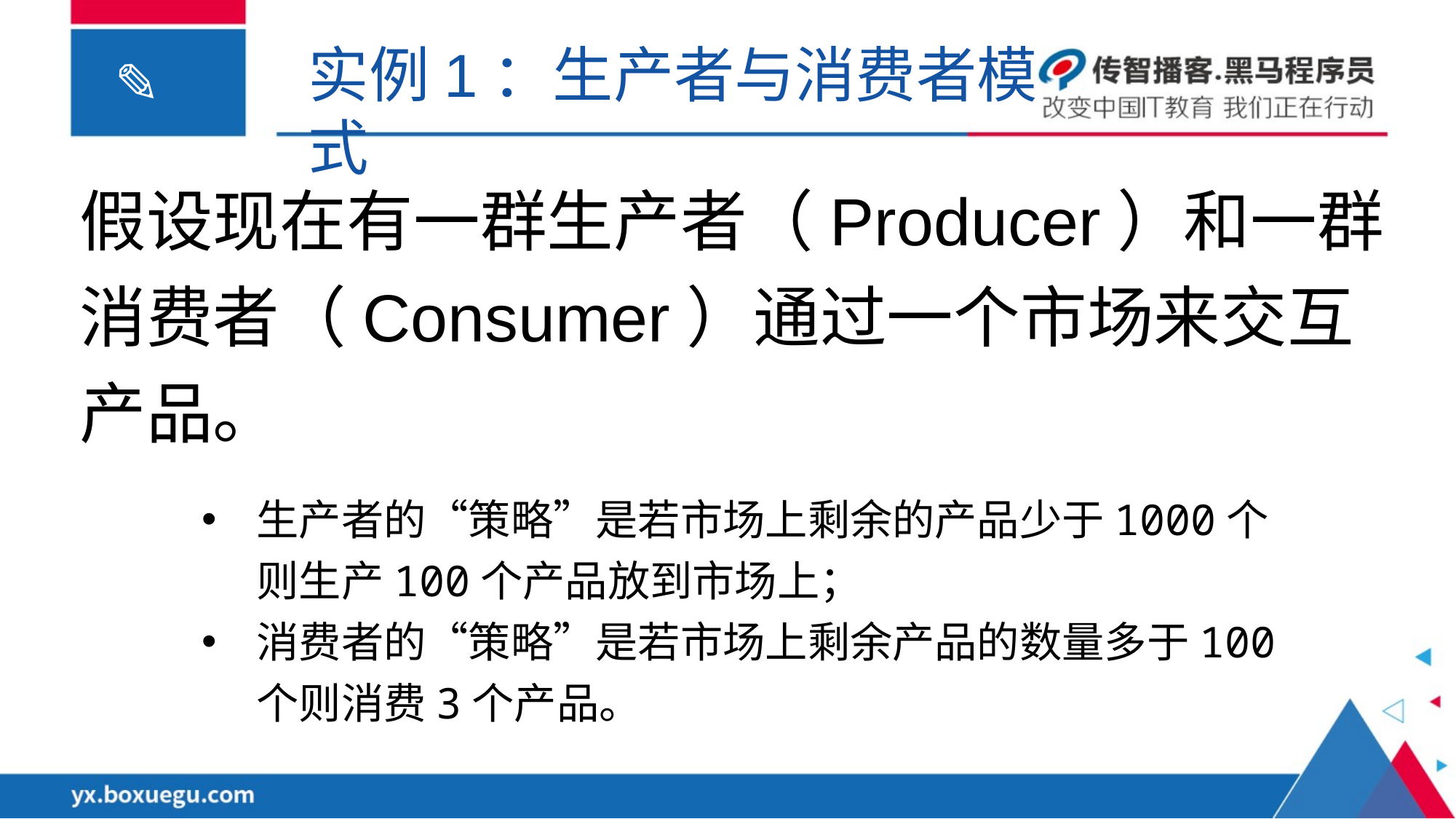

实例1：生产者与消费者模式
假设现在有一群生产者（Producer）和一群消费者（Consumer）通过一个市场来交互产品。
生产者的“策略”是若市场上剩余的产品少于1000个则生产100个产品放到市场上；
消费者的“策略”是若市场上剩余产品的数量多于100个则消费3个产品。